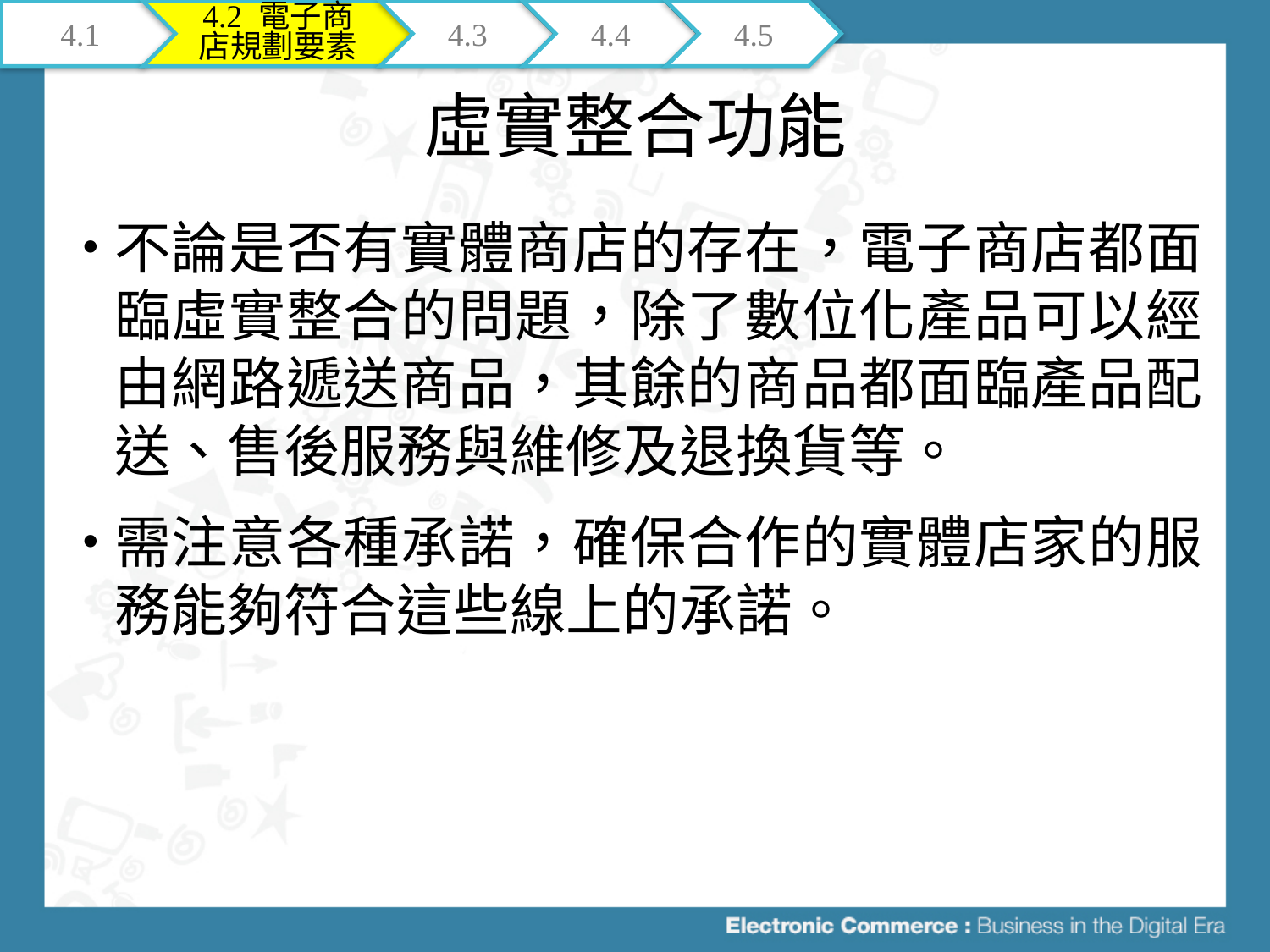

4.1
4.2 電子商店規劃要素
4.3
4.4
4.5
# 虛實整合功能
不論是否有實體商店的存在，電子商店都面臨虛實整合的問題，除了數位化產品可以經由網路遞送商品，其餘的商品都面臨產品配送、售後服務與維修及退換貨等。
需注意各種承諾，確保合作的實體店家的服務能夠符合這些線上的承諾。